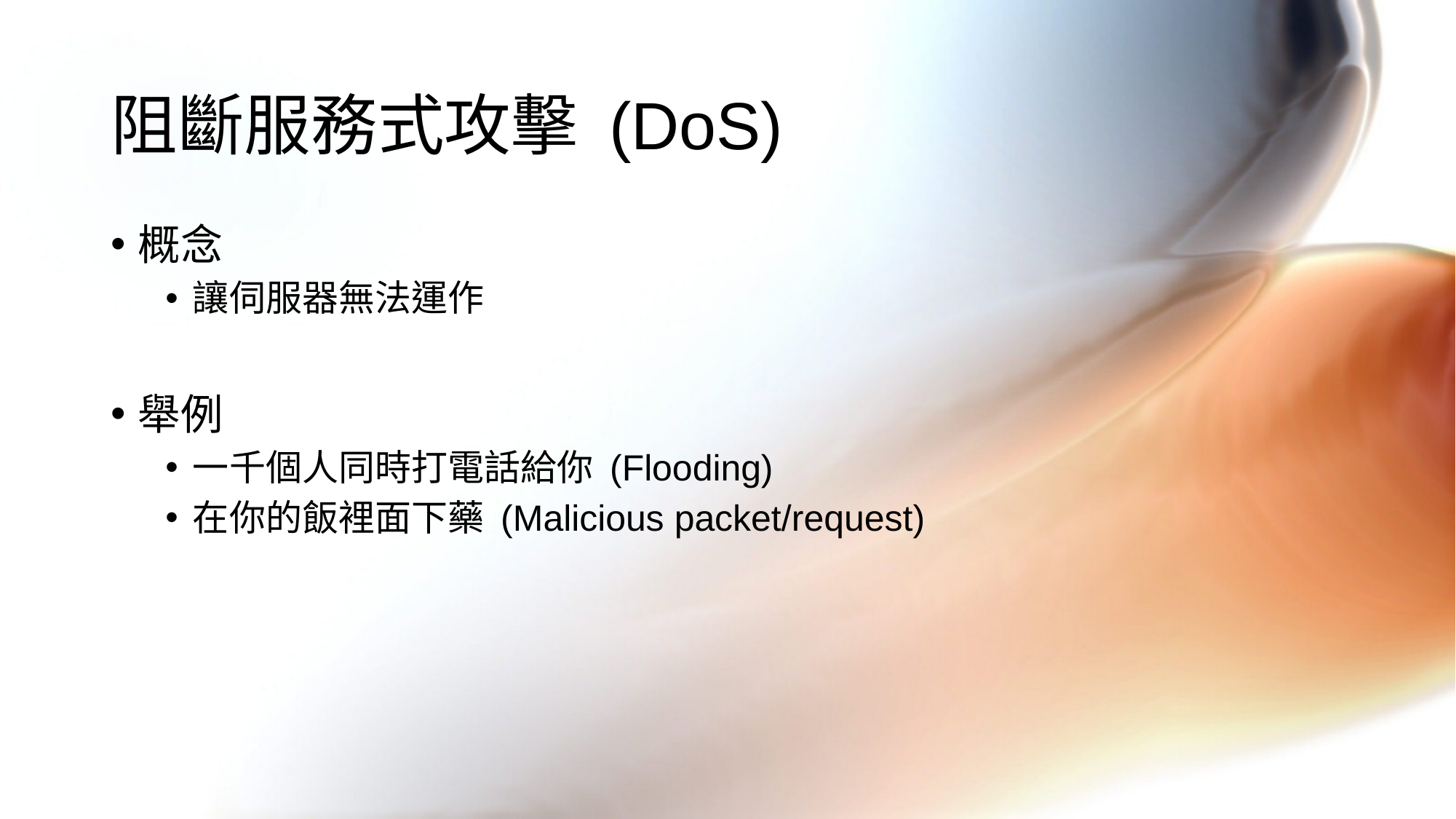

# 阻斷服務式攻擊 (DoS)
概念
讓伺服器無法運作

舉例
一千個人同時打電話給你 (Flooding)
在你的飯裡面下藥 (Malicious packet/request)